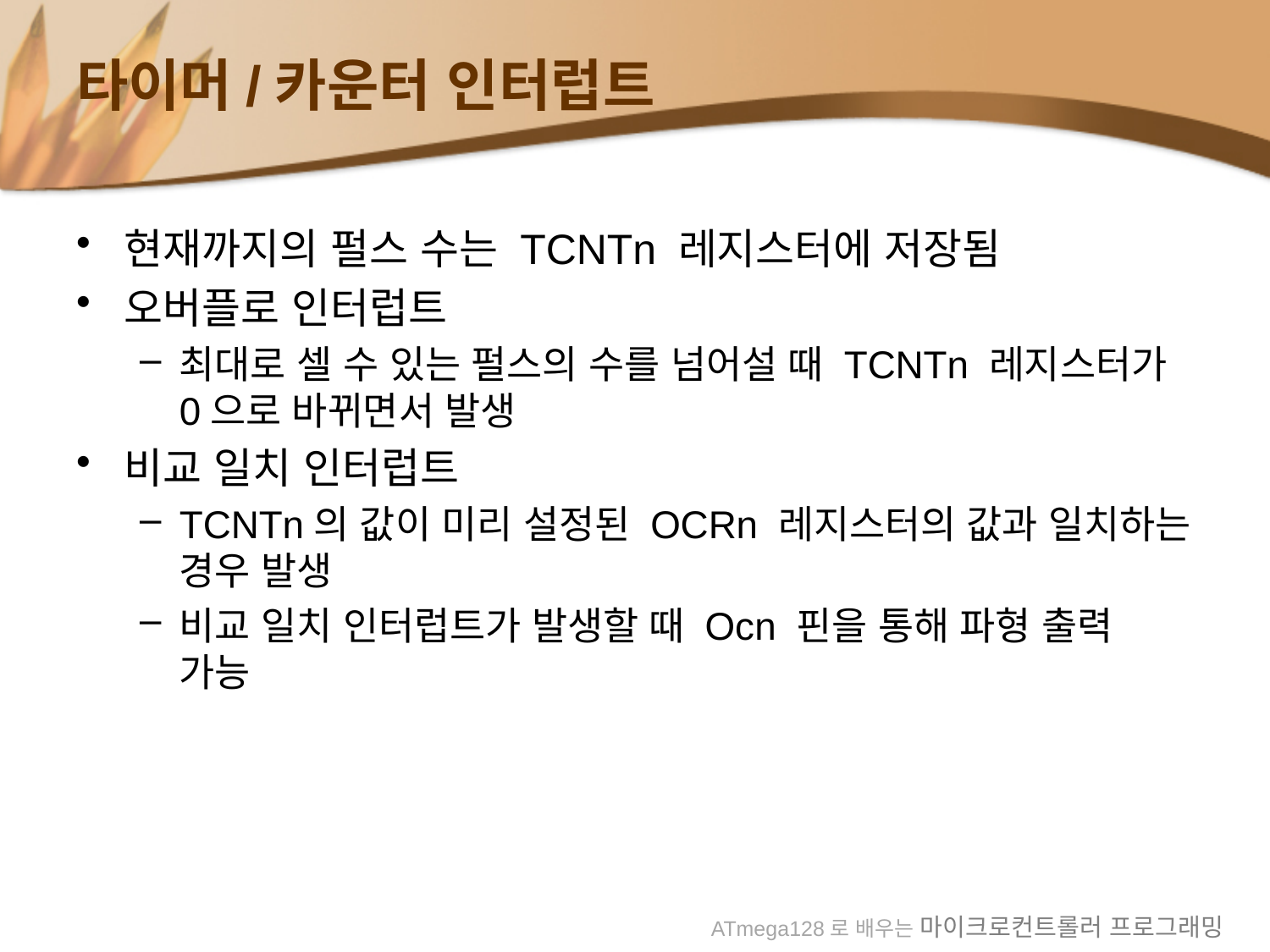

# 타이머/카운터 인터럽트
현재까지의 펄스 수는 TCNTn 레지스터에 저장됨
오버플로 인터럽트
최대로 셀 수 있는 펄스의 수를 넘어설 때 TCNTn 레지스터가 0으로 바뀌면서 발생
비교 일치 인터럽트
TCNTn의 값이 미리 설정된 OCRn 레지스터의 값과 일치하는 경우 발생
비교 일치 인터럽트가 발생할 때 Ocn 핀을 통해 파형 출력 가능